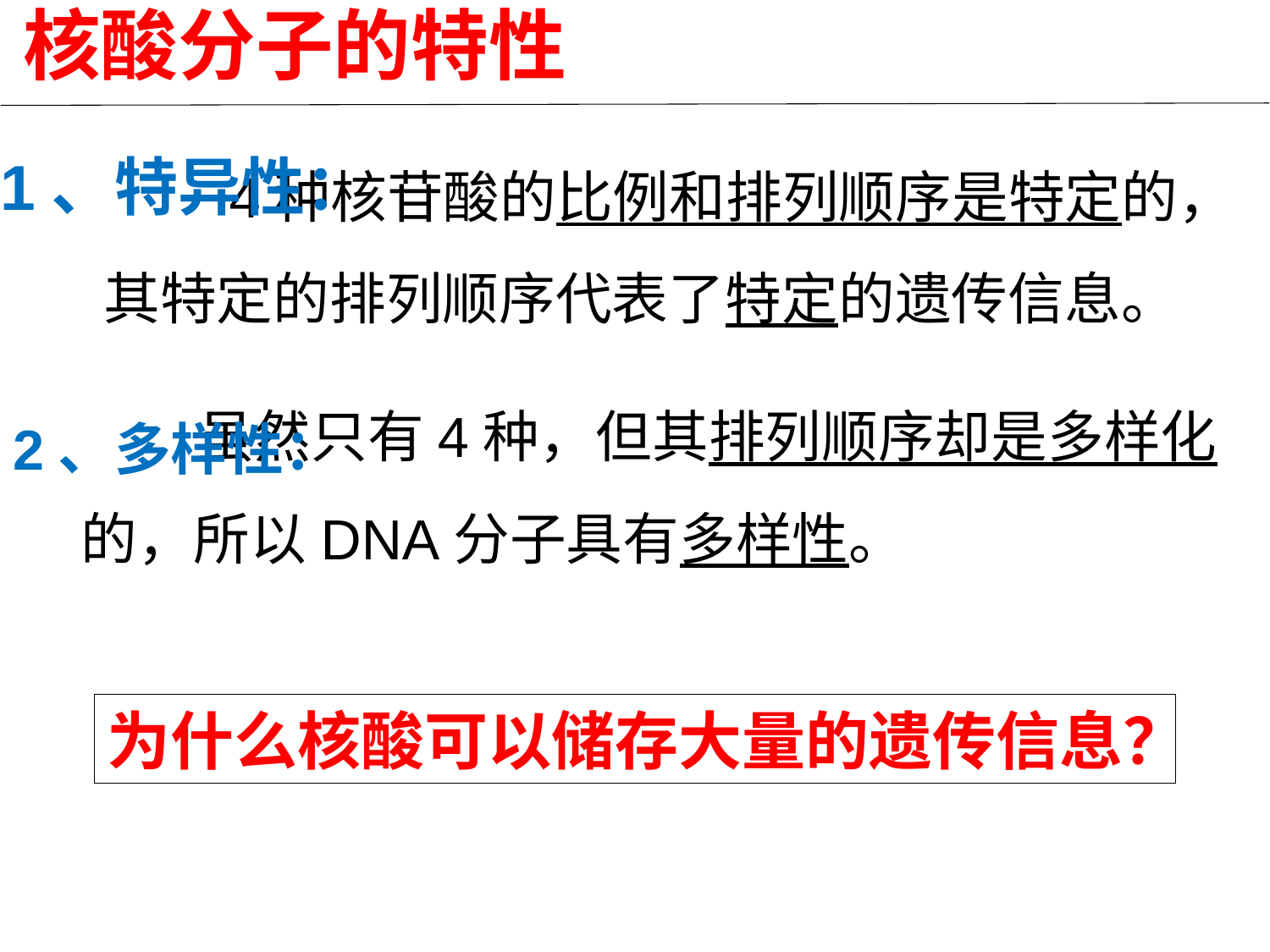

# 核酸分子的特性
        4种核苷酸的比例和排列顺序是特定的，其特定的排列顺序代表了特定的遗传信息。

1、特异性：

          虽然只有4种，但其排列顺序却是多样化的，所以DNA分子具有多样性。
2、多样性：
为什么核酸可以储存大量的遗传信息？